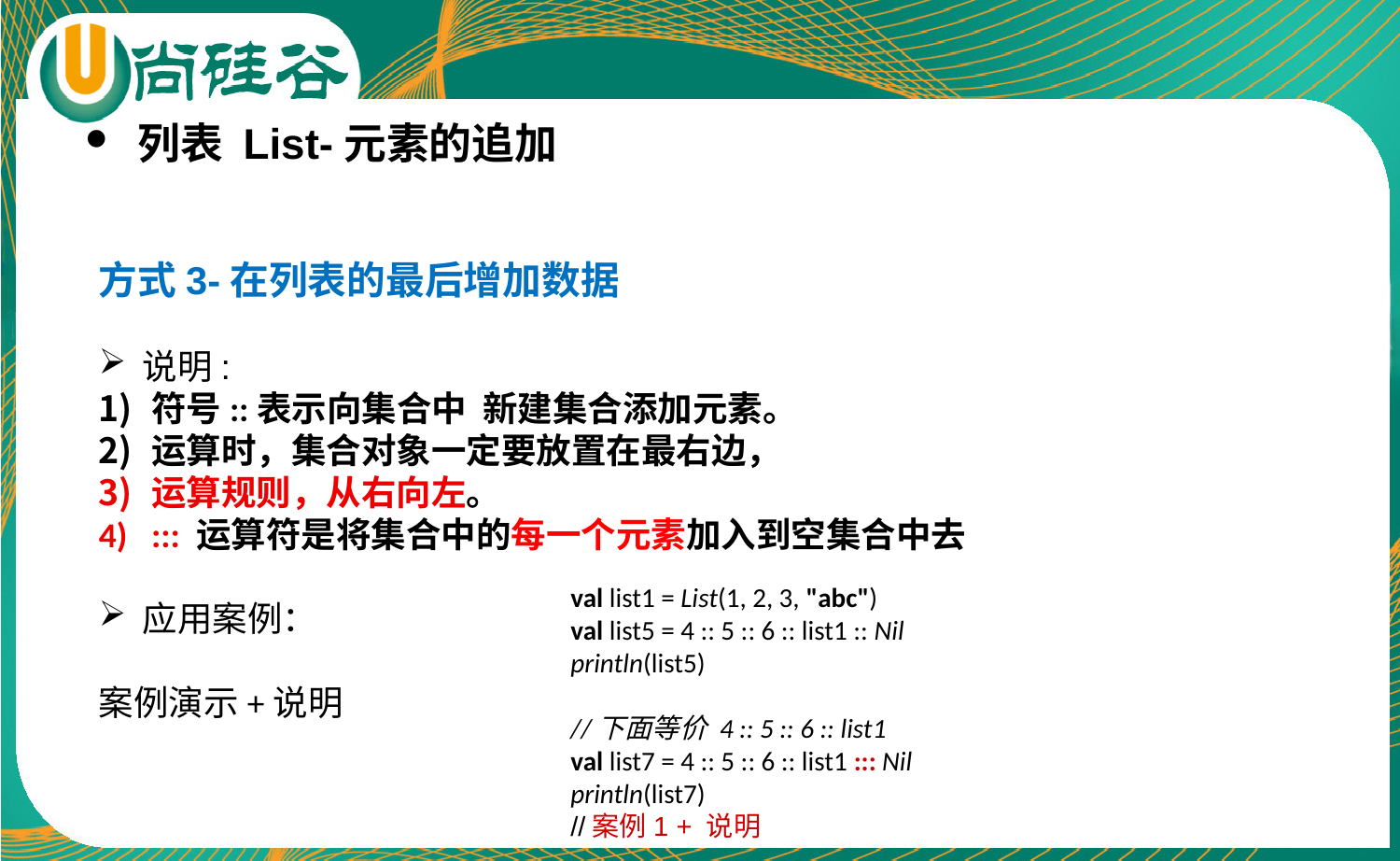

列表 List-元素的追加

方式3-在列表的最后增加数据

说明:
符号::表示向集合中  新建集合添加元素。
运算时，集合对象一定要放置在最右边，
运算规则，从右向左。
::: 运算符是将集合中的每一个元素加入到空集合中去

应用案例：

案例演示+说明

val list1 = List(1, 2, 3, "abc")
val list5 = 4 :: 5 :: 6 :: list1 :: Nil
println(list5)
//下面等价 4 :: 5 :: 6 :: list1
val list7 = 4 :: 5 :: 6 :: list1 ::: Nil
println(list7)
//案例1 + 说明